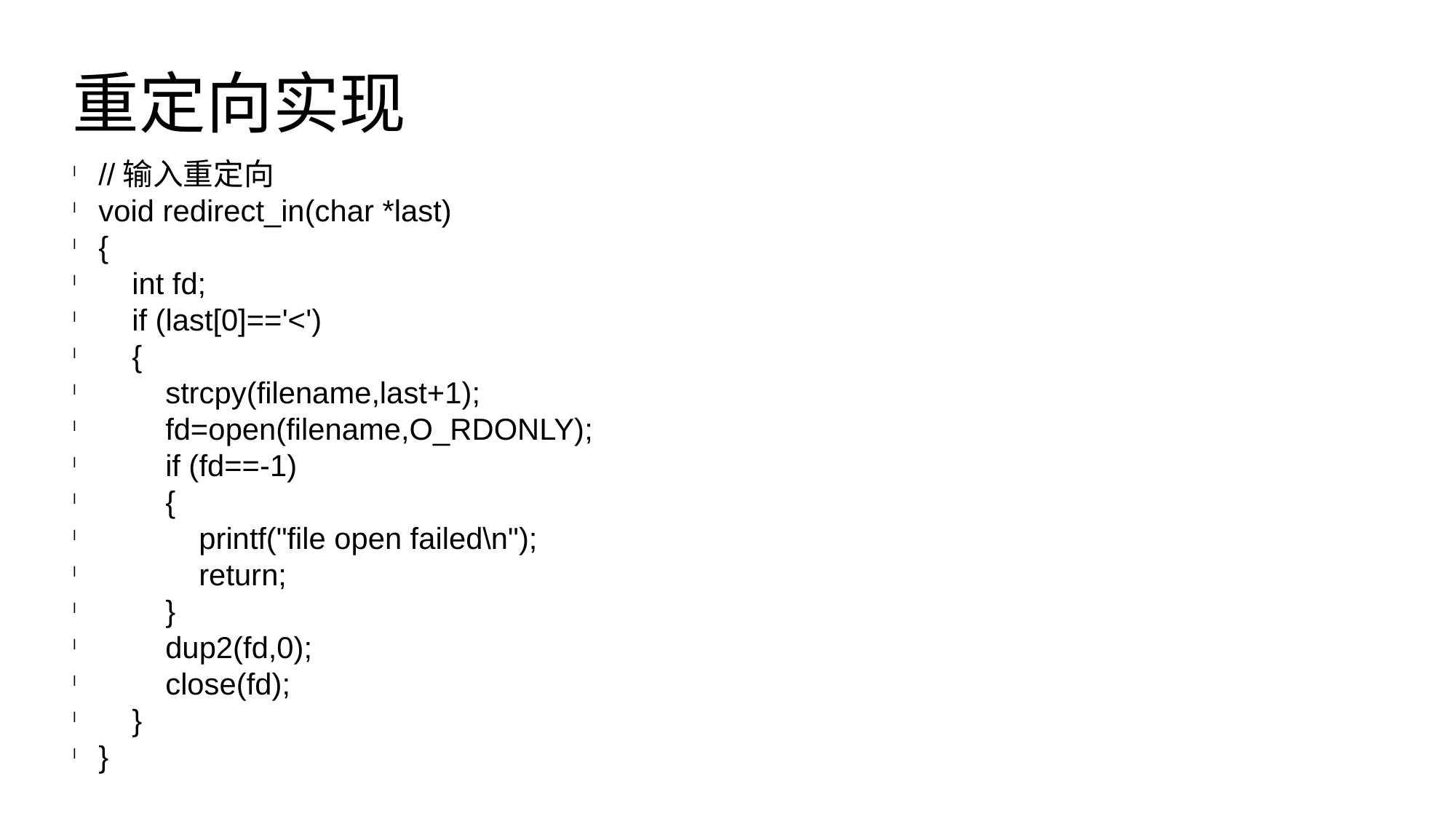

重定向实现
//输入重定向
void redirect_in(char *last)
{
    int fd;
    if (last[0]=='<')
    {
        strcpy(filename,last+1);
        fd=open(filename,O_RDONLY);
        if (fd==-1)
        {
            printf("file open failed\n");
            return;
        }
        dup2(fd,0);
        close(fd);
    }
}